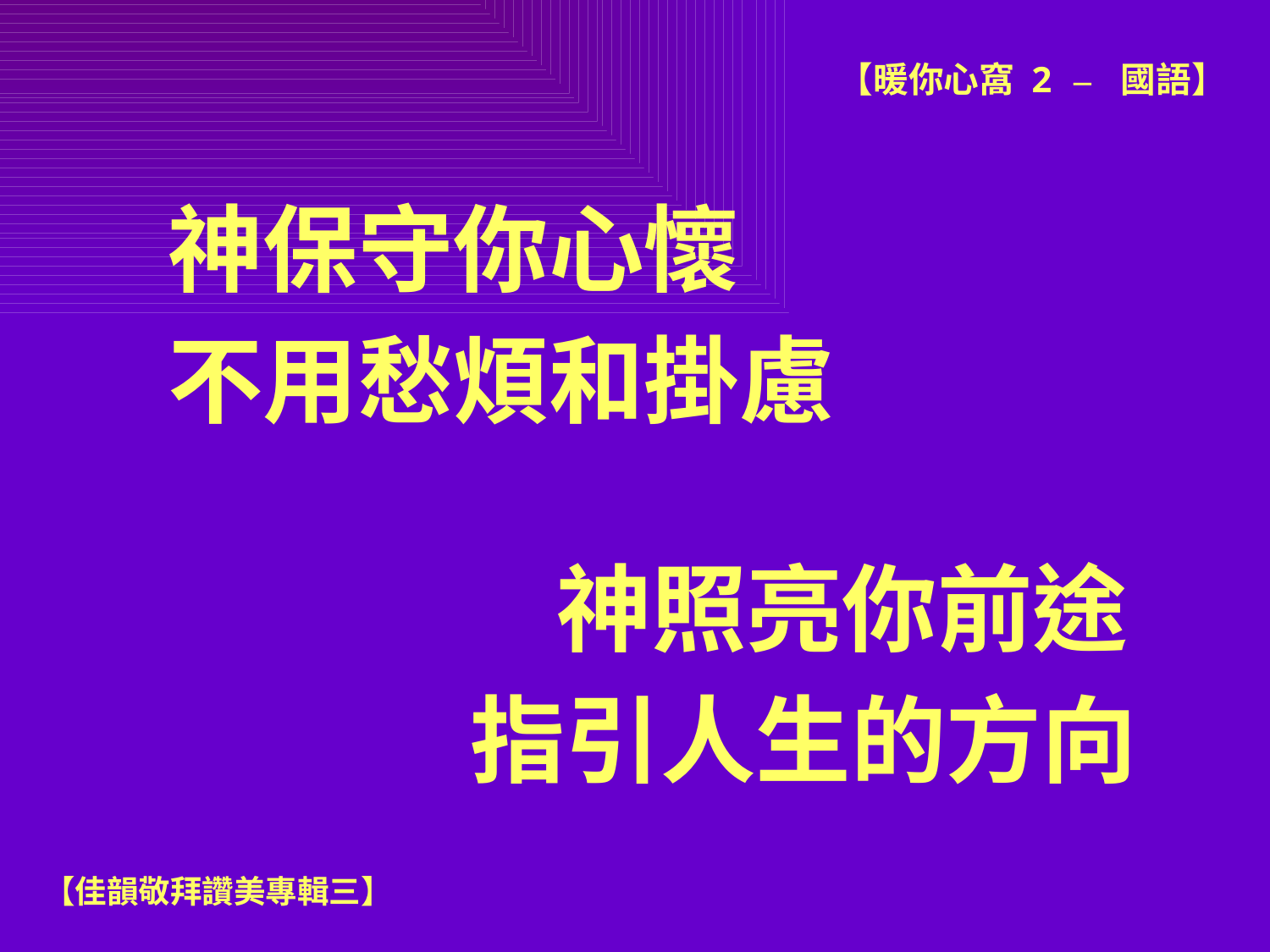

【暖你心窩 2 – 國語】
# 神保守你心懷 不用愁煩和掛慮 神照亮你前途 指引人生的方向
【佳韻敬拜讚美專輯三】